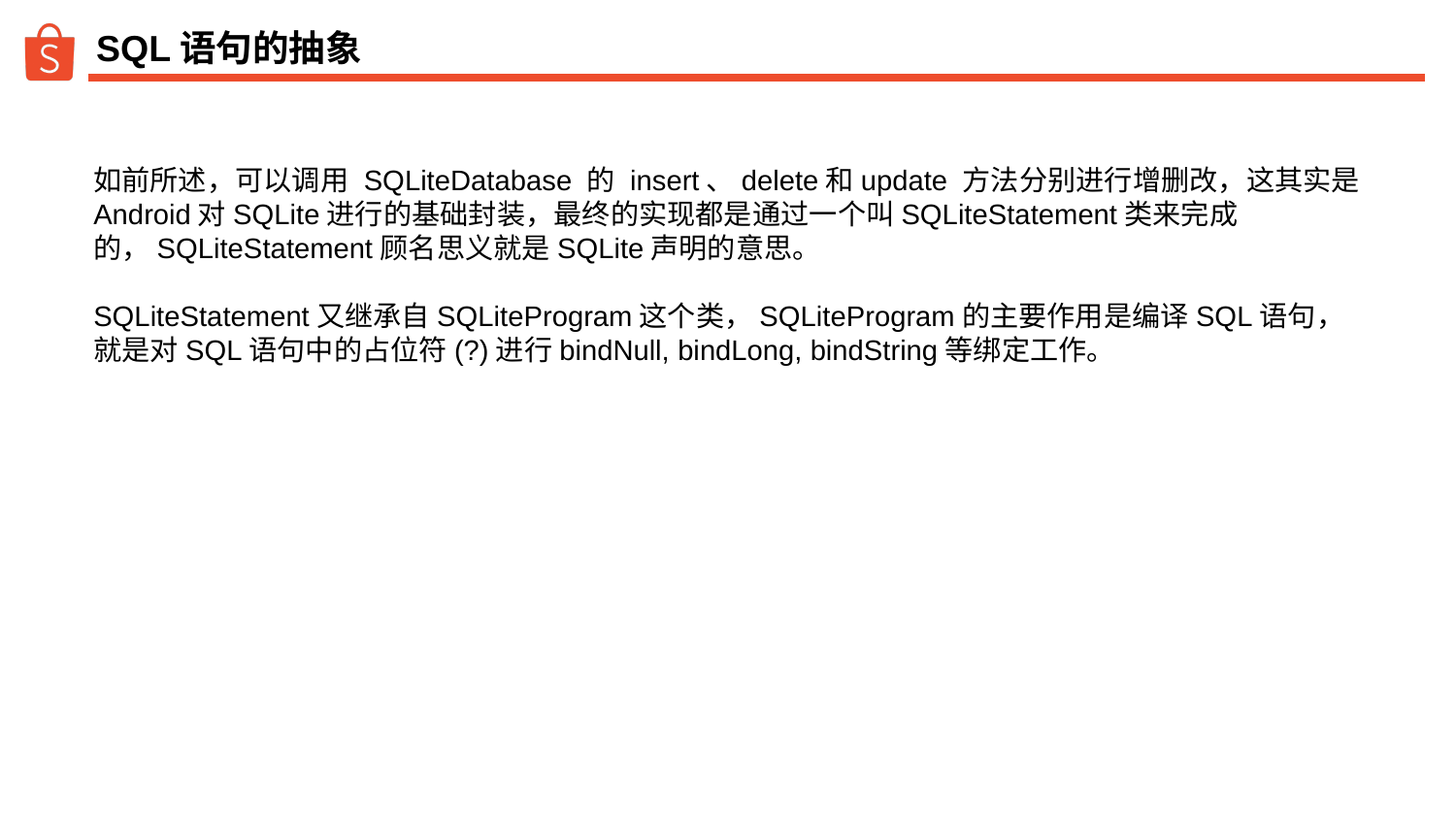

# SQL语句的抽象
如前所述，可以调用 SQLiteDatabase 的 insert、delete和update 方法分别进行增删改，这其实是Android对SQLite进行的基础封装，最终的实现都是通过一个叫SQLiteStatement类来完成的，SQLiteStatement顾名思义就是SQLite声明的意思。

SQLiteStatement又继承自SQLiteProgram这个类，SQLiteProgram的主要作用是编译SQL语句，就是对SQL语句中的占位符(?)进行bindNull, bindLong, bindString等绑定工作。